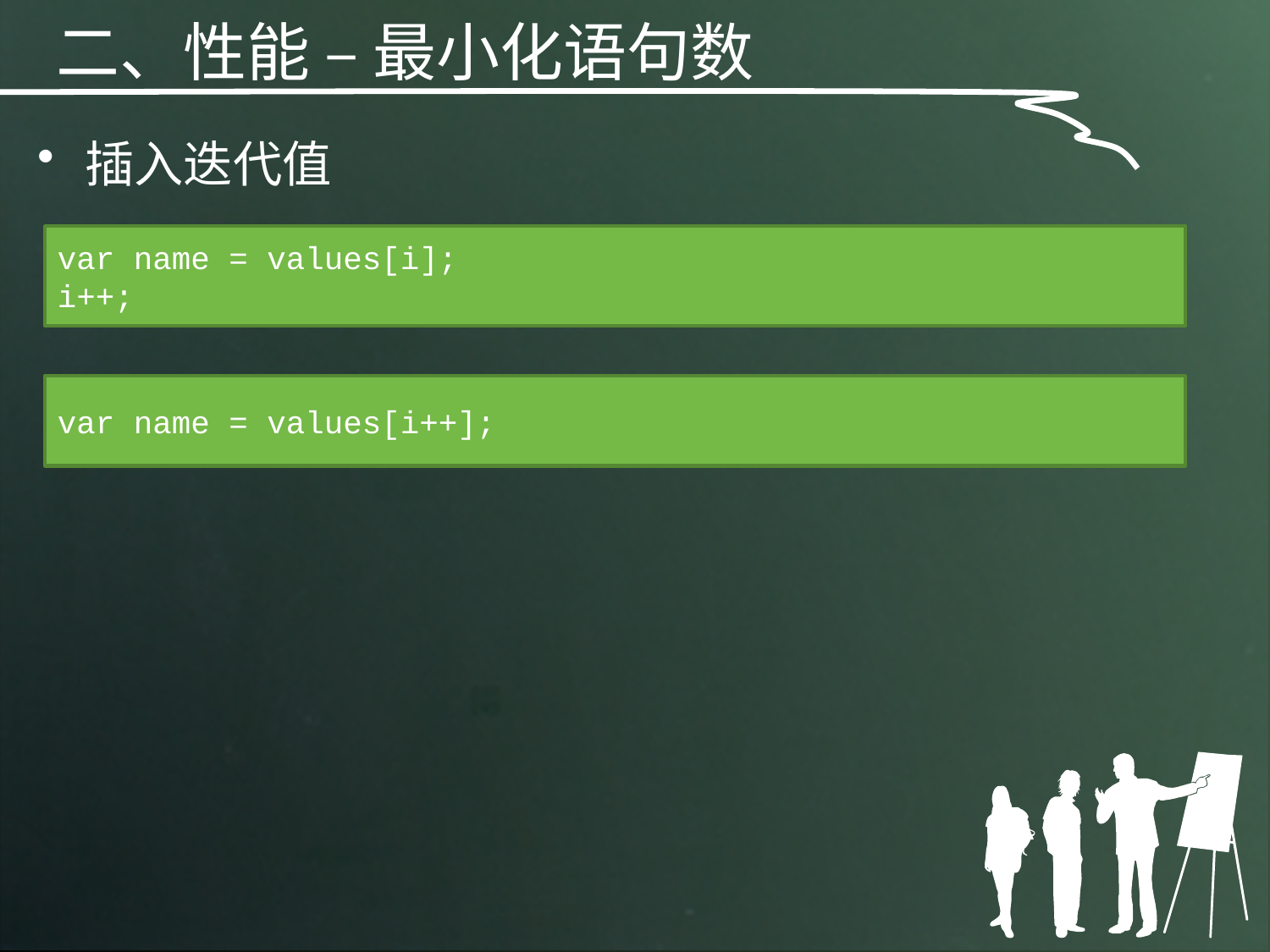

二、性能 – 最小化语句数

插入迭代值
var name = values[i];
i++;
var name = values[i++];